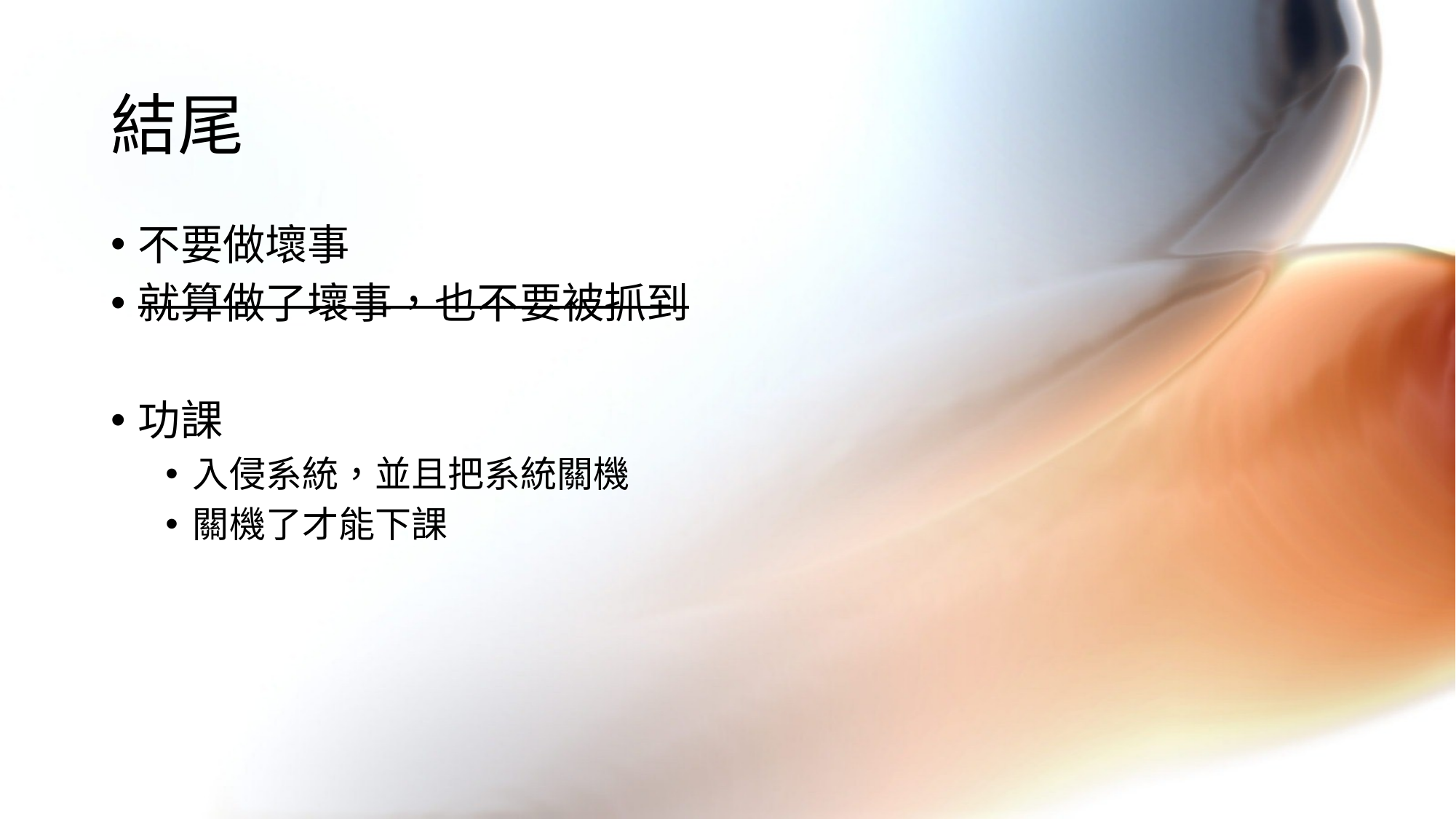

# 結尾
不要做壞事
就算做了壞事，也不要被抓到

功課
入侵系統，並且把系統關機
關機了才能下課